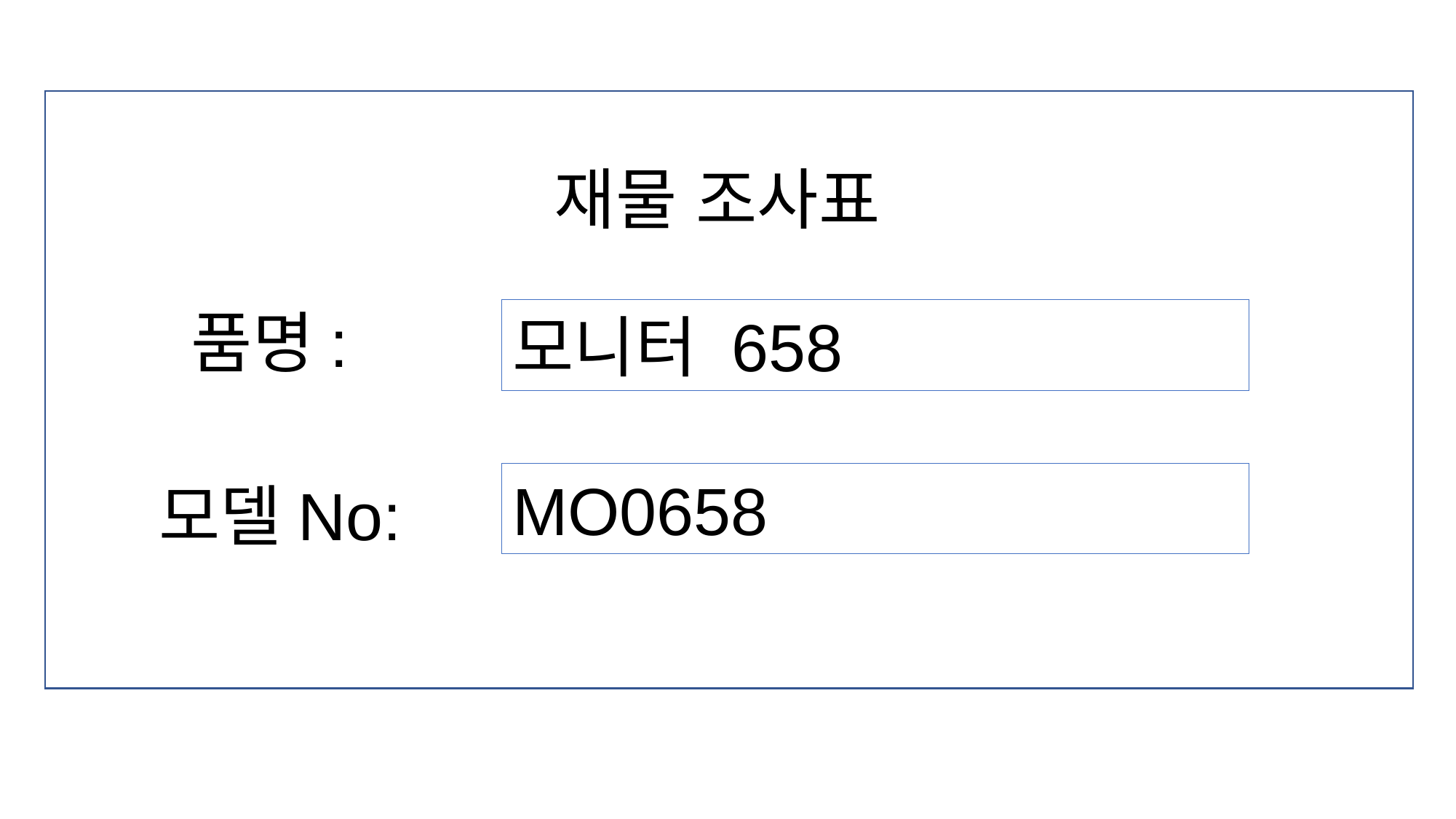

재물 조사표
품명:
모니터 658
MO0658
모델No: